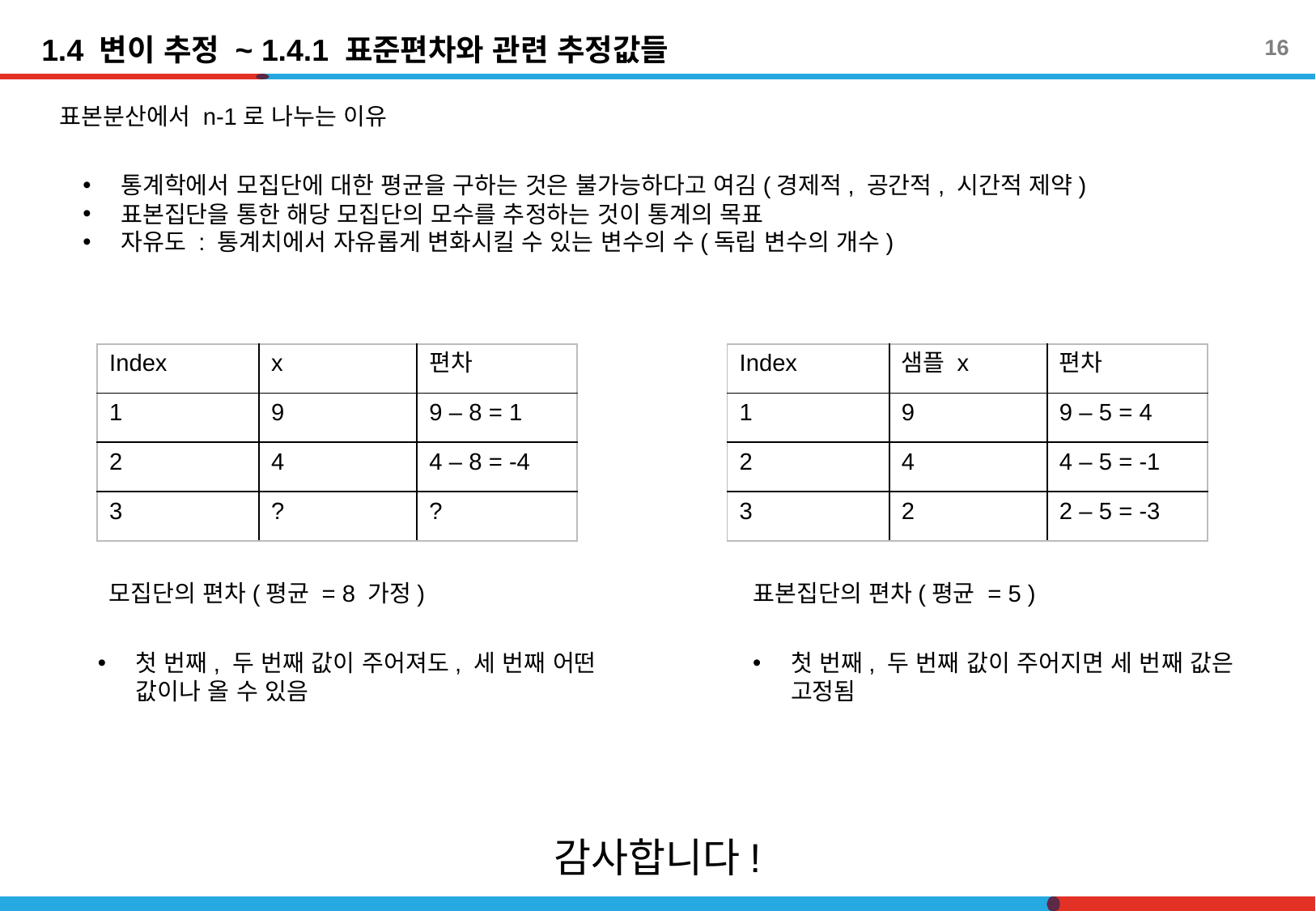

1.4 변이 추정 ~ 1.4.1 표준편차와 관련 추정값들
16
표본분산에서 n-1로 나누는 이유

통계학에서 모집단에 대한 평균을 구하는 것은 불가능하다고 여김(경제적, 공간적, 시간적 제약)
표본집단을 통한 해당 모집단의 모수를 추정하는 것이 통계의 목표
자유도 : 통계치에서 자유롭게 변화시킬 수 있는 변수의 수(독립 변수의 개수)

| Index | x | 편차 |
| --- | --- | --- |
| 1 | 9 | 9 – 8 = 1 |
| 2 | 4 | 4 – 8 = -4 |
| 3 | ? | ? |
| Index | 샘플 x | 편차 |
| --- | --- | --- |
| 1 | 9 | 9 – 5 = 4 |
| 2 | 4 | 4 – 5 = -1 |
| 3 | 2 | 2 – 5 = -3 |
모집단의 편차(평균 = 8 가정)
표본집단의 편차(평균 = 5 )
첫 번째, 두 번째 값이 주어져도, 세 번째 어떤 값이나 올 수 있음
첫 번째, 두 번째 값이 주어지면 세 번째 값은 고정됨
감사합니다!